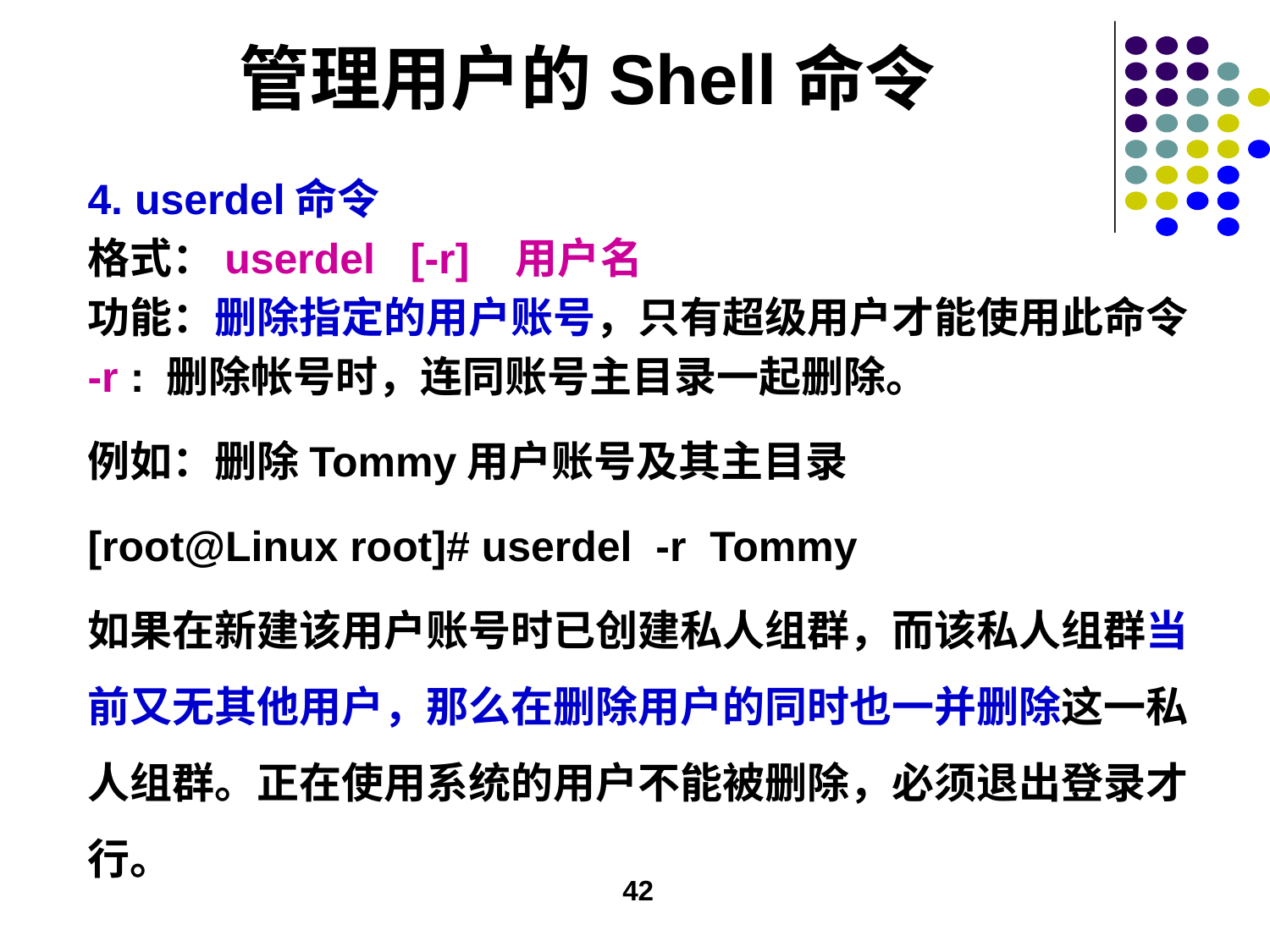

# 管理用户的Shell命令
4. userdel命令
格式：userdel   [-r]   用户名
功能：删除指定的用户账号，只有超级用户才能使用此命令
-r : 删除帐号时，连同账号主目录一起删除。
例如：删除Tommy用户账号及其主目录
[root@Linux root]# userdel  -r  Tommy
如果在新建该用户账号时已创建私人组群，而该私人组群当前又无其他用户，那么在删除用户的同时也一并删除这一私人组群。正在使用系统的用户不能被删除，必须退出登录才行。

42